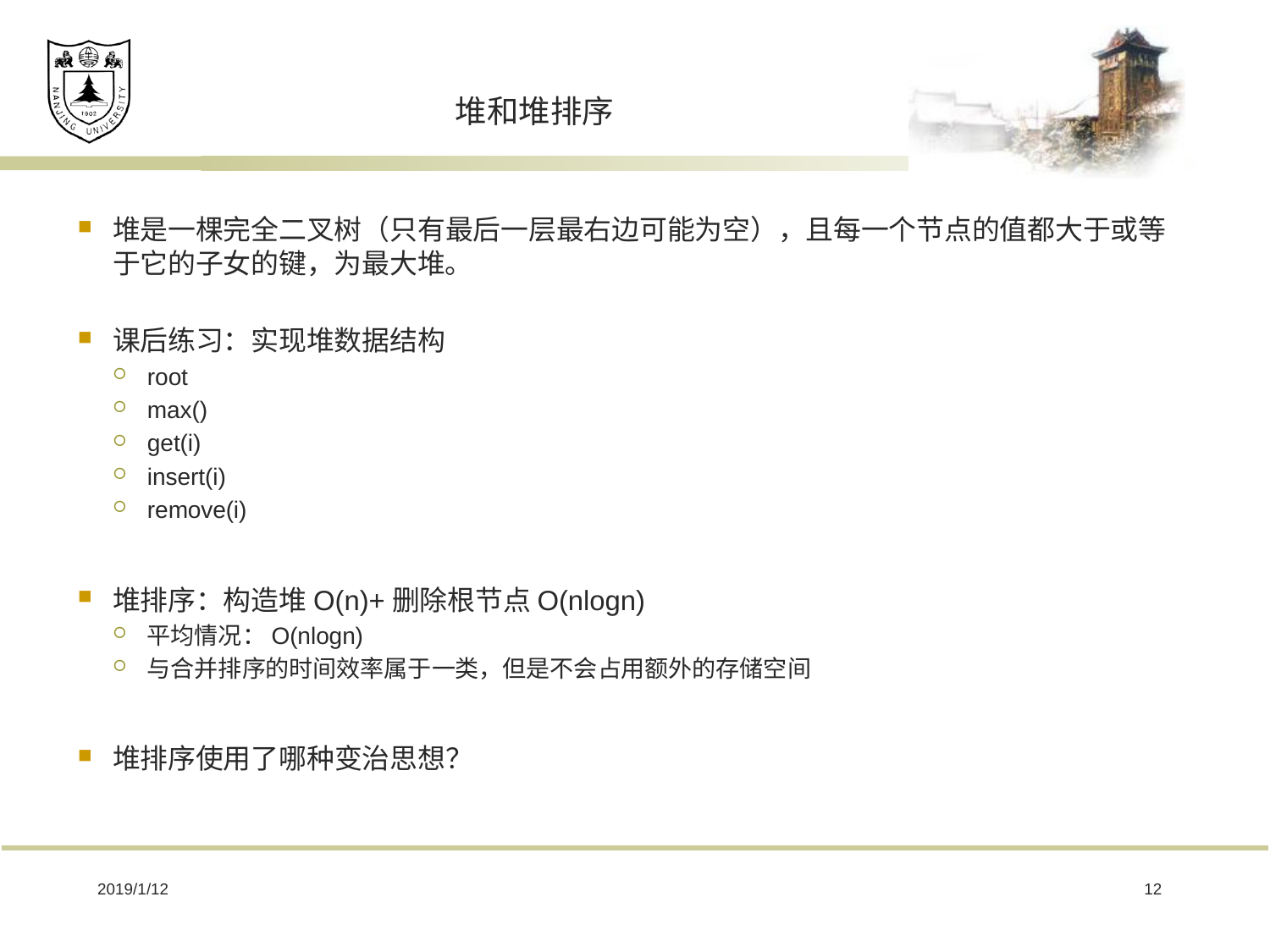

# 堆和堆排序
堆是一棵完全二叉树（只有最后一层最右边可能为空），且每一个节点的值都大于或等于它的子女的键，为最大堆。

课后练习：实现堆数据结构
root
max()
get(i)
insert(i)
remove(i)

堆排序：构造堆O(n)+删除根节点O(nlogn)
平均情况：O(nlogn)
与合并排序的时间效率属于一类，但是不会占用额外的存储空间

堆排序使用了哪种变治思想？
2019/1/12
12